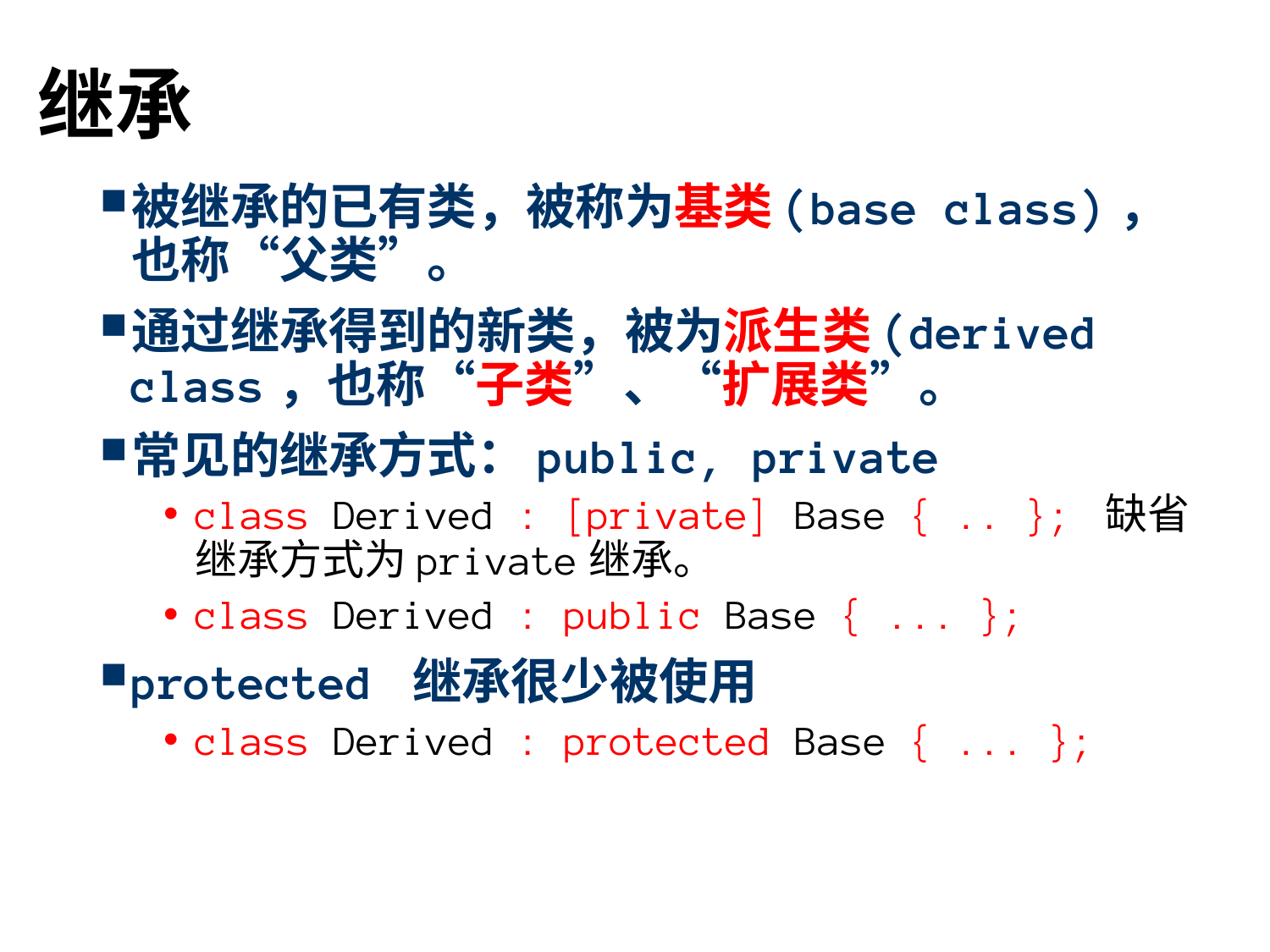

# 继承
被继承的已有类，被称为基类(base class)，也称“父类”。
通过继承得到的新类，被为派生类(derived class，也称“子类”、“扩展类”。
常见的继承方式：public, private
class Derived : [private] Base { .. }; 缺省继承方式为private继承。
class Derived : public Base { ... };
protected 继承很少被使用
class Derived : protected Base { ... };